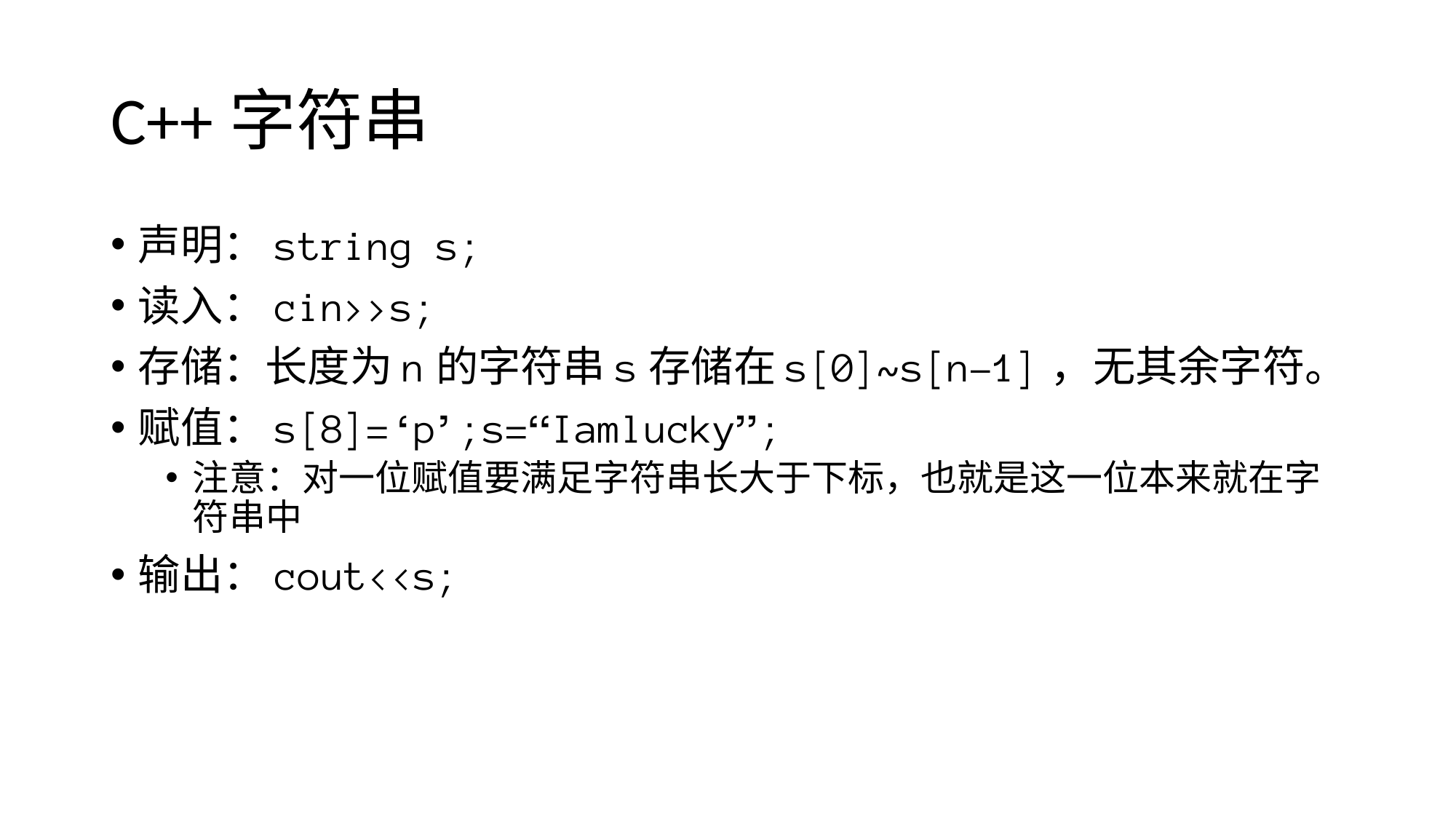

C++字符串
声明：string s;
读入：cin>>s;
存储：长度为n的字符串s存储在s[0]~s[n-1]，无其余字符。
赋值：s[8]=‘p’;s=“Iamlucky”;
注意：对一位赋值要满足字符串长大于下标，也就是这一位本来就在字符串中
输出：cout<<s;